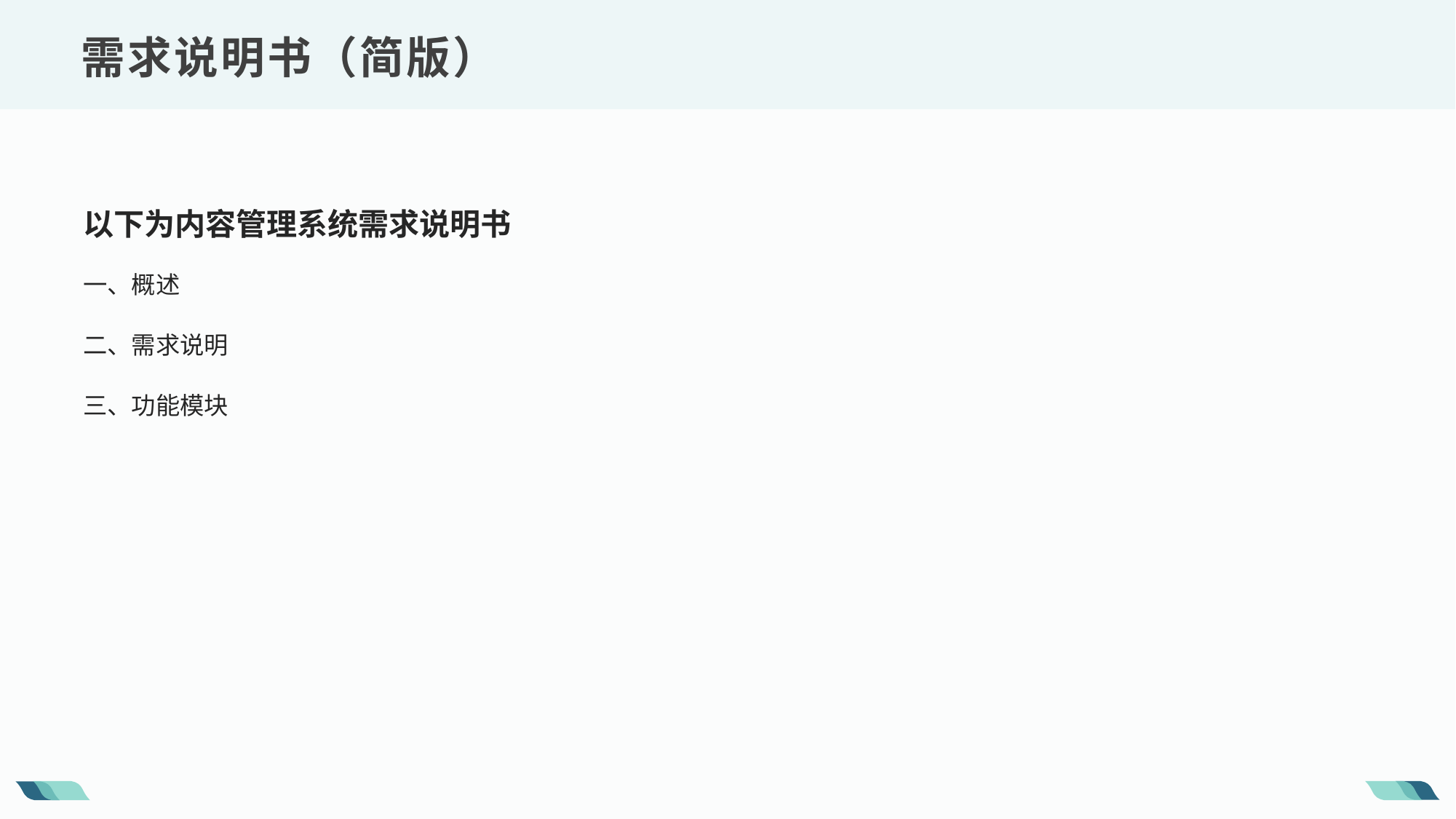

需求说明书（简版）
以下为内容管理系统需求说明书
一、概述
二、需求说明
三、功能模块